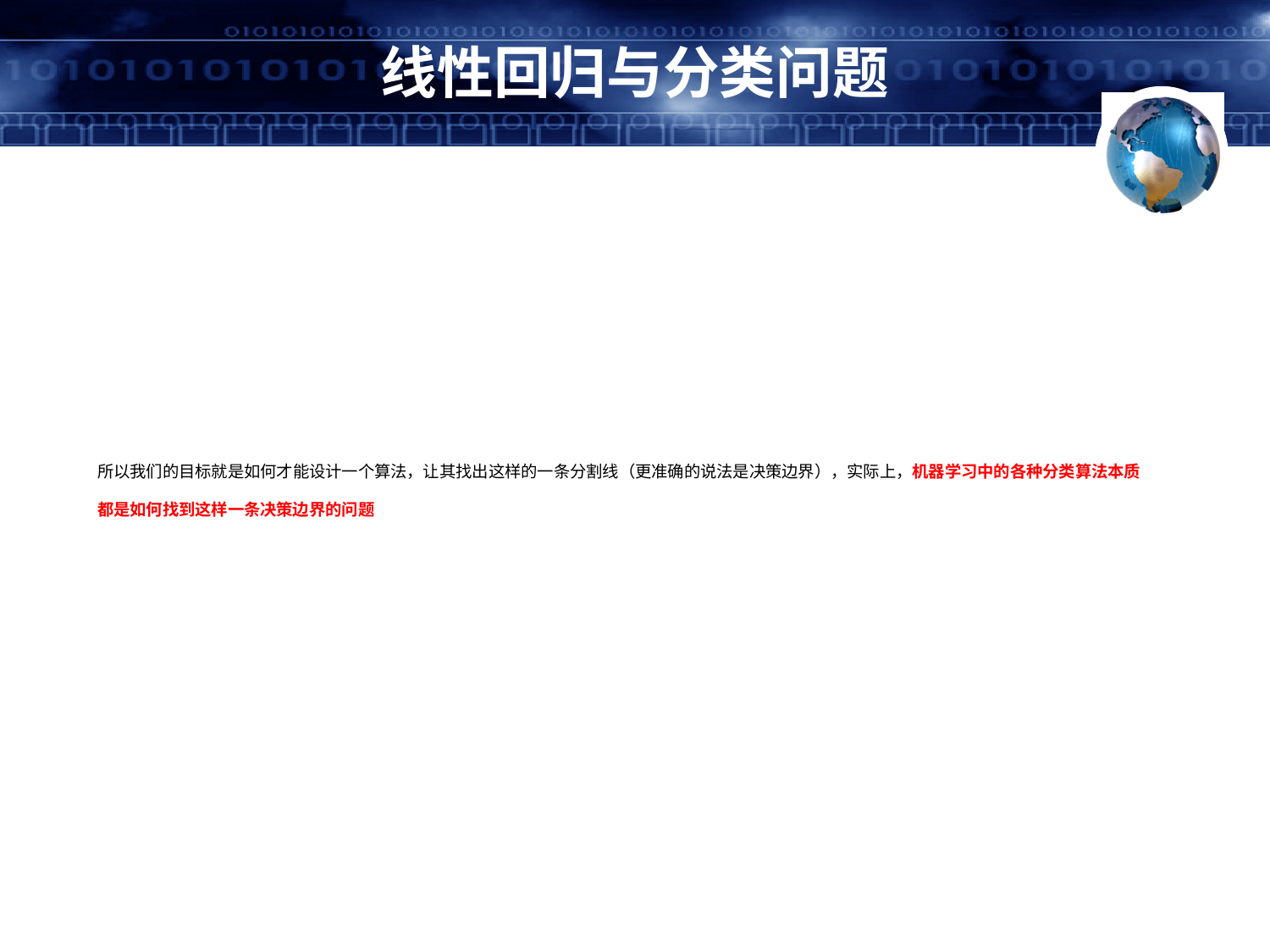

# 线性回归与分类问题
所以我们的目标就是如何才能设计一个算法，让其找出这样的一条分割线（更准确的说法是决策边界），实际上，机器学习中的各种分类算法本质都是如何找到这样一条决策边界的问题